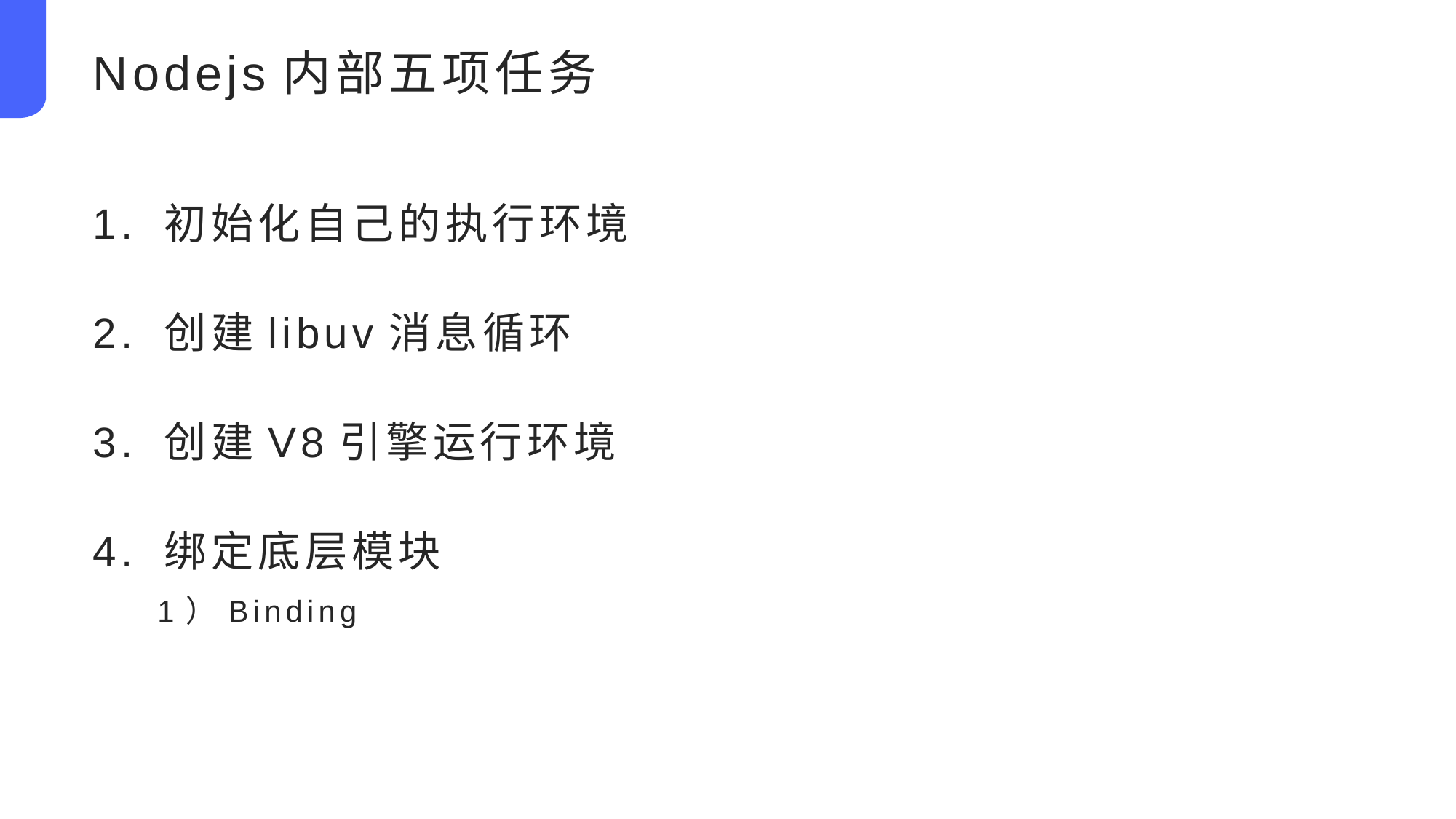

Nodejs内部五项任务
1. 初始化自己的执行环境
2. 创建libuv消息循环
3. 创建V8引擎运行环境
4. 绑定底层模块
1）Binding